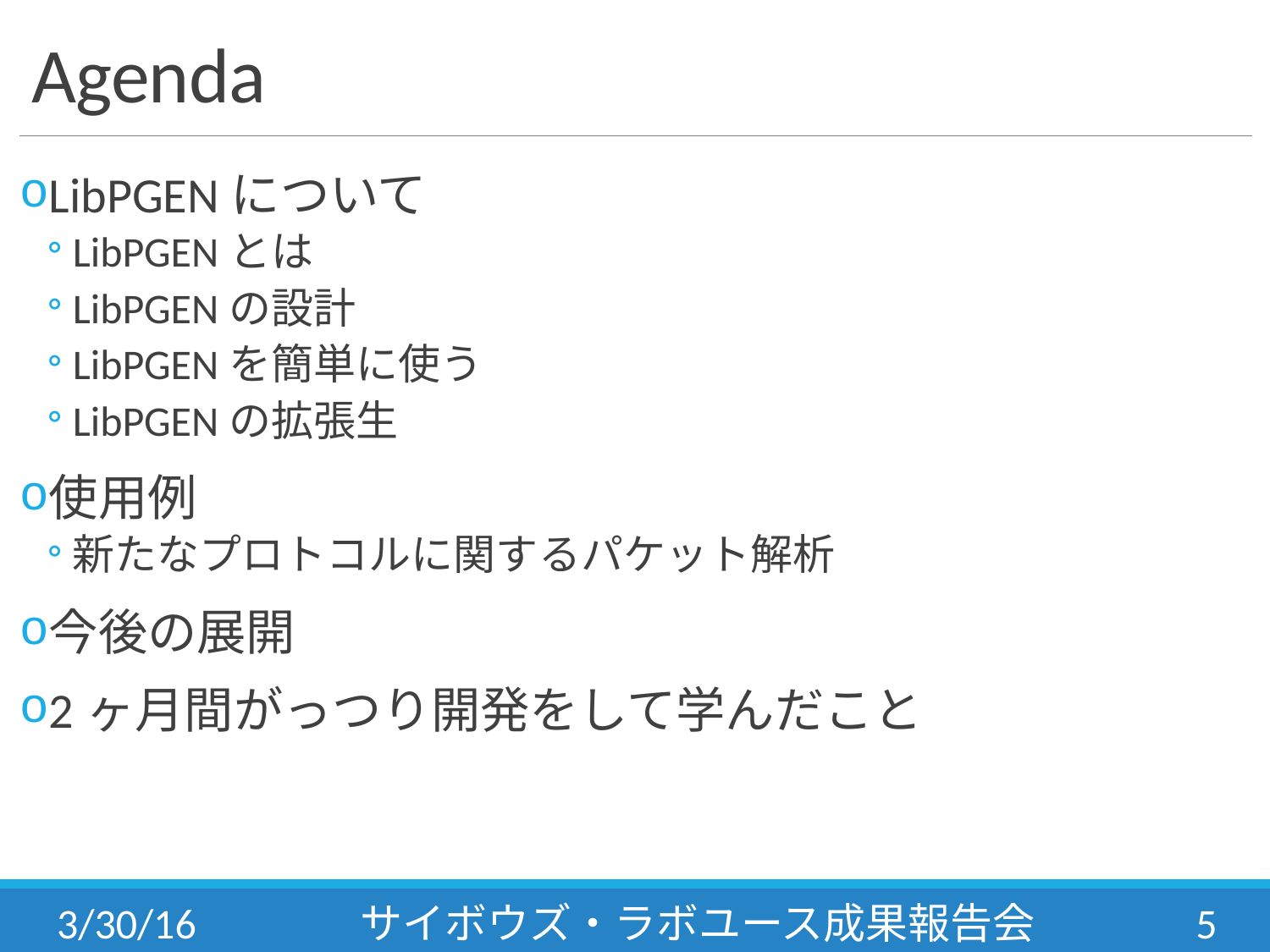

# Agenda
LibPGENについて
LibPGENとは
LibPGENの設計
LibPGENを簡単に使う
LibPGENの拡張生
使用例
新たなプロトコルに関するパケット解析
今後の展開
2ヶ月間がっつり開発をして学んだこと
3/30/16
サイボウズ・ラボユース成果報告会
5